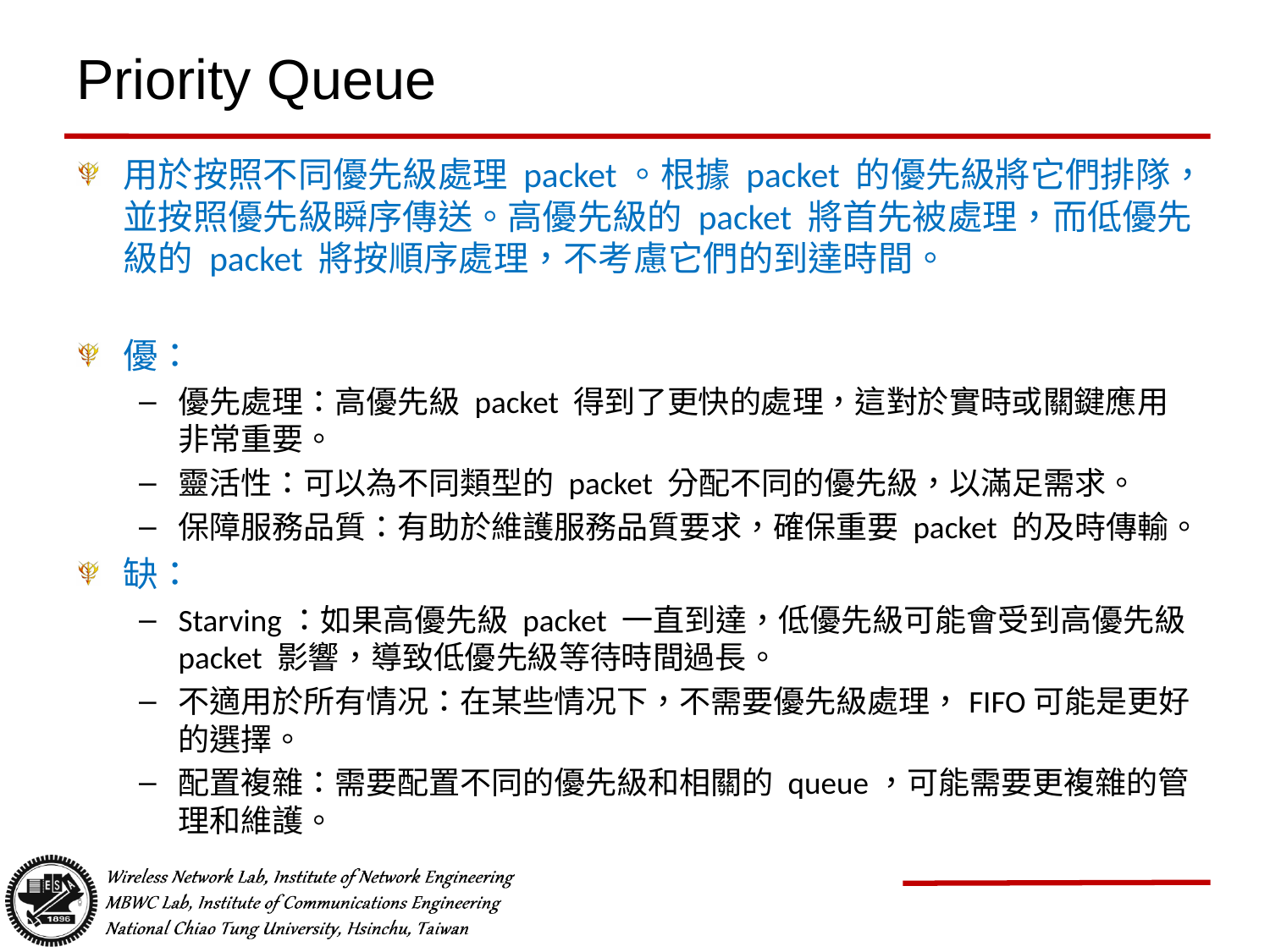

# Priority Queue
用於按照不同優先級處理 packet。根據 packet 的優先級將它們排隊，並按照優先級瞬序傳送。高優先級的 packet 將首先被處理，而低優先級的 packet 將按順序處理，不考慮它們的到達時間。

優：
優先處理：高優先級 packet 得到了更快的處理，這對於實時或關鍵應用非常重要。
靈活性：可以為不同類型的 packet 分配不同的優先級，以滿足需求。
保障服務品質：有助於維護服務品質要求，確保重要 packet 的及時傳輸。
缺：
Starving：如果高優先級 packet 一直到達，低優先級可能會受到高優先級packet 影響，導致低優先級等待時間過長。
不適用於所有情况：在某些情况下，不需要優先級處理，FIFO可能是更好的選擇。
配置複雜：需要配置不同的優先級和相關的 queue，可能需要更複雜的管理和維護。